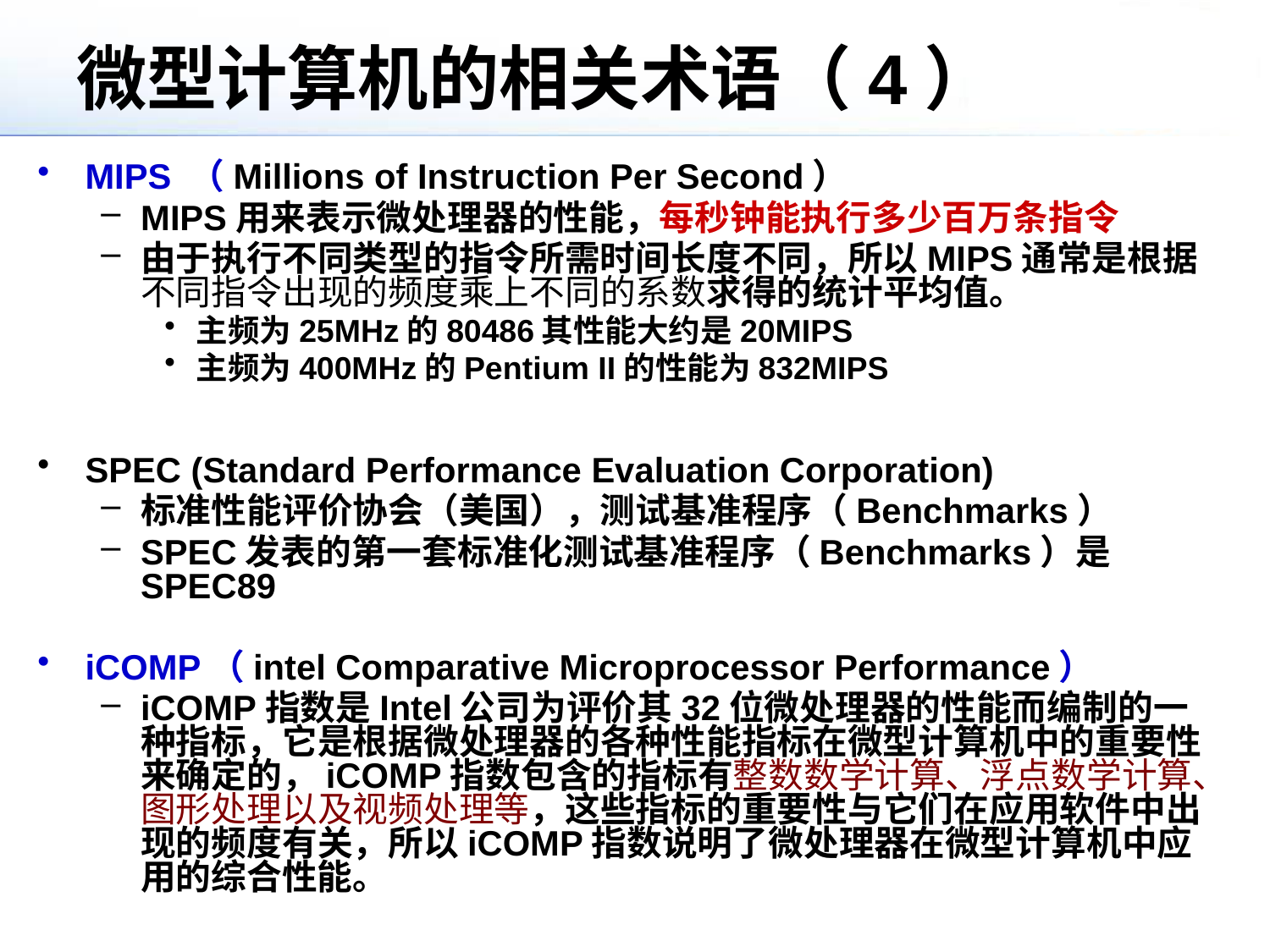

# 微型计算机的相关术语（4）
MIPS （Millions of Instruction Per Second）
MIPS用来表示微处理器的性能，每秒钟能执行多少百万条指令
由于执行不同类型的指令所需时间长度不同，所以MIPS通常是根据不同指令出现的频度乘上不同的系数求得的统计平均值。
主频为25MHz的80486其性能大约是20MIPS
主频为400MHz的Pentium II的性能为832MIPS

SPEC (Standard Performance Evaluation Corporation)
标准性能评价协会（美国），测试基准程序（Benchmarks）
SPEC发表的第一套标准化测试基准程序（Benchmarks）是SPEC89

iCOMP（intel Comparative Microprocessor Performance）
iCOMP指数是Intel公司为评价其32位微处理器的性能而编制的一种指标，它是根据微处理器的各种性能指标在微型计算机中的重要性来确定的，iCOMP指数包含的指标有整数数学计算、浮点数学计算、图形处理以及视频处理等，这些指标的重要性与它们在应用软件中出现的频度有关，所以iCOMP指数说明了微处理器在微型计算机中应用的综合性能。